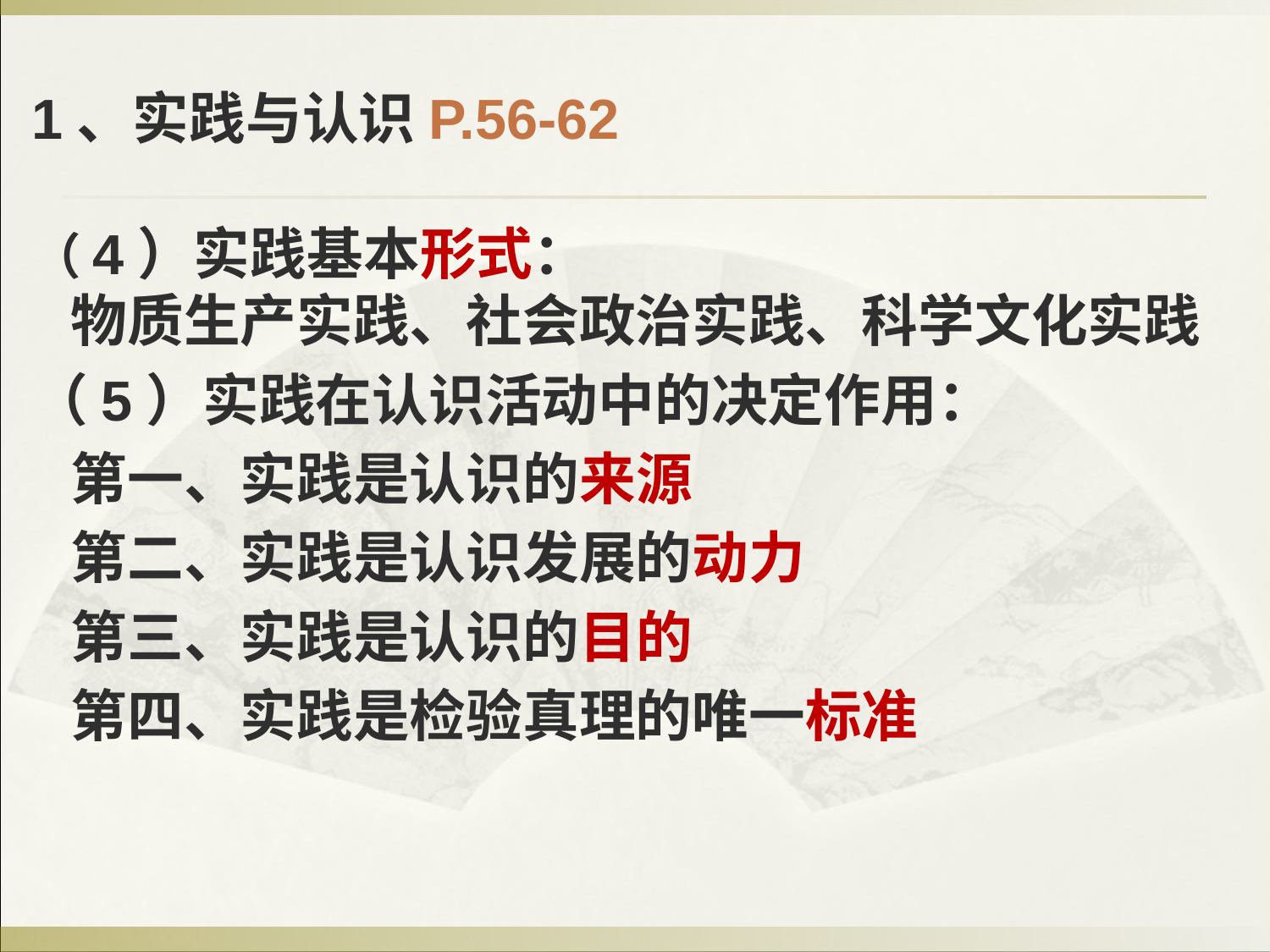

1、实践与认识P.56-62

（4）实践基本形式：
  物质生产实践、社会政治实践、科学文化实践
（5）实践在认识活动中的决定作用：
  第一、实践是认识的来源
  第二、实践是认识发展的动力
  第三、实践是认识的目的
  第四、实践是检验真理的唯一标准